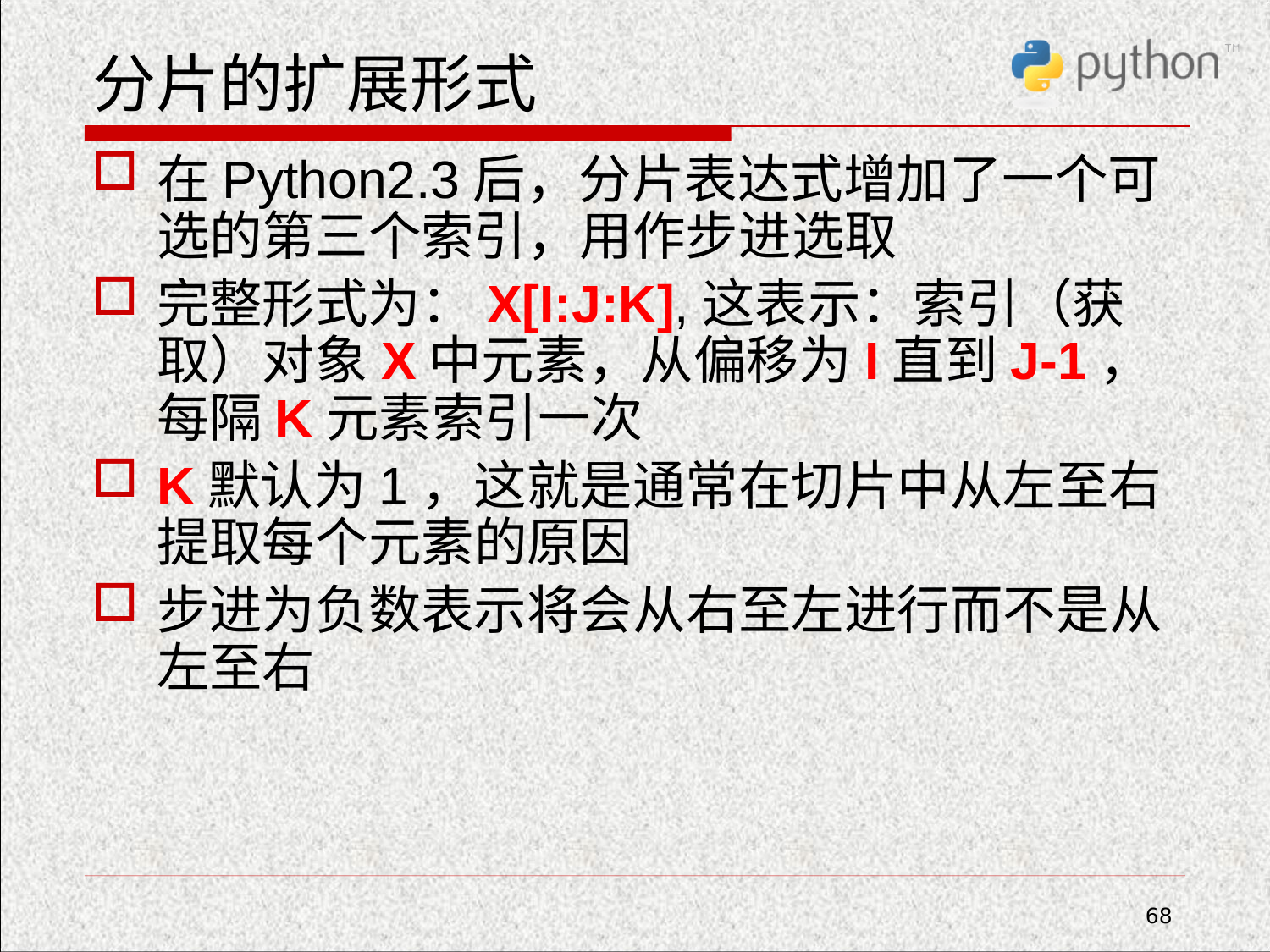

# 分片的扩展形式
在Python2.3后，分片表达式增加了一个可选的第三个索引，用作步进选取
完整形式为：X[I:J:K],这表示：索引（获取）对象X中元素，从偏移为I直到J-1，每隔K元素索引一次
K默认为1，这就是通常在切片中从左至右提取每个元素的原因
步进为负数表示将会从右至左进行而不是从左至右

68